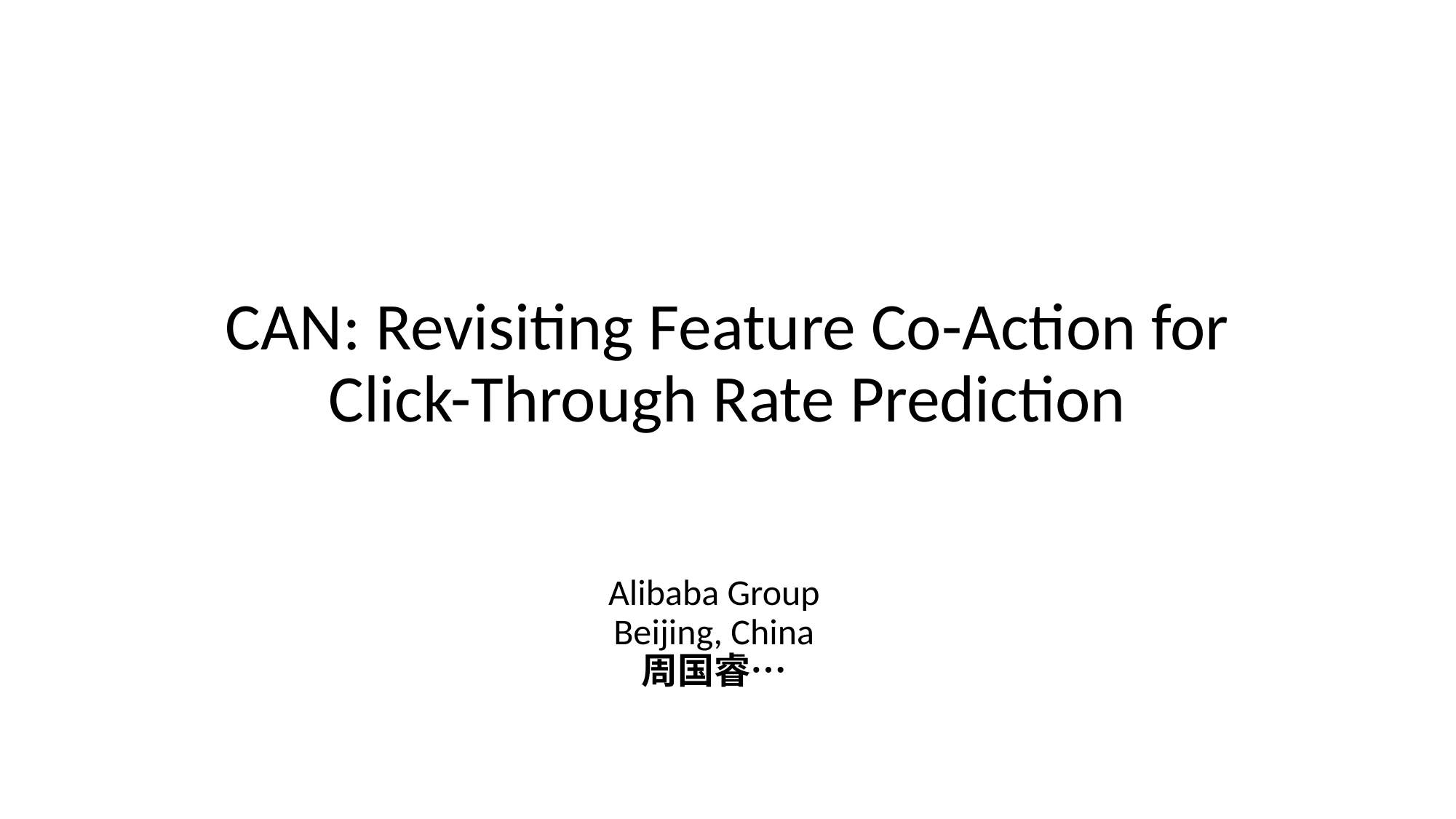

# CAN: Revisiting Feature Co-Action for Click-Through Rate Prediction
Alibaba Group
Beijing, China
周国睿…